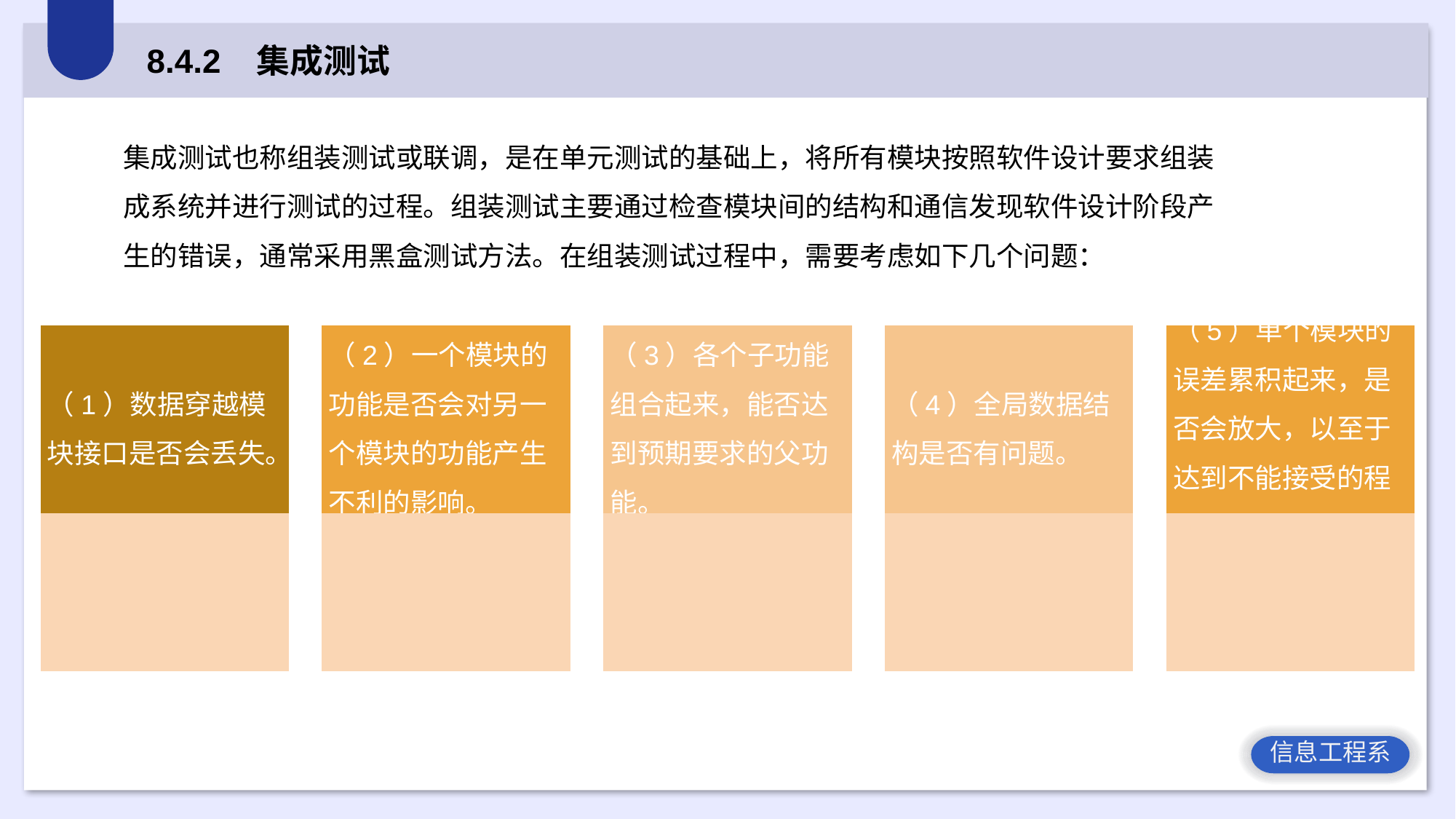

8.4.2   集成测试
集成测试也称组装测试或联调，是在单元测试的基础上，将所有模块按照软件设计要求组装成系统并进行测试的过程。组装测试主要通过检查模块间的结构和通信发现软件设计阶段产生的错误，通常采用黑盒测试方法。在组装测试过程中，需要考虑如下几个问题：
（1）数据穿越模块接口是否会丢失。
（2）一个模块的功能是否会对另一个模块的功能产生不利的影响。
（3）各个子功能组合起来，能否达到预期要求的父功能。
（4）全局数据结构是否有问题。
（5）单个模块的误差累积起来，是否会放大，以至于达到不能接受的程度。